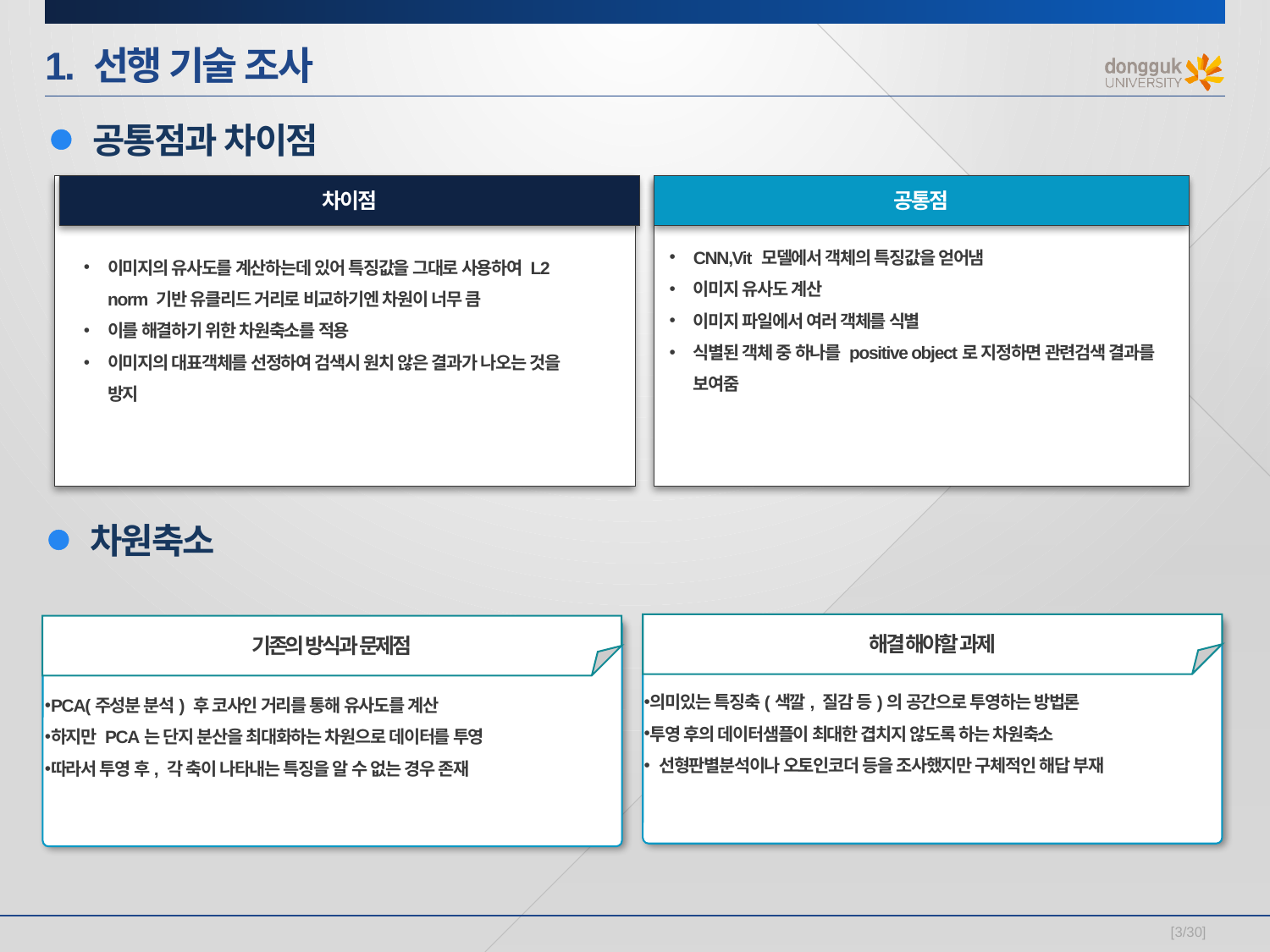

# 1. 선행 기술 조사
공통점과 차이점

공통점
차이점

CNN,Vit 모델에서 객체의 특징값을 얻어냄
이미지 유사도 계산
이미지 파일에서 여러 객체를 식별
식별된 객체 중 하나를 positive object로 지정하면 관련검색 결과를 보여줌

이미지의 유사도를 계산하는데 있어 특징값을 그대로 사용하여 L2 norm 기반 유클리드 거리로 비교하기엔 차원이 너무 큼
이를 해결하기 위한 차원축소를 적용
이미지의 대표객체를 선정하여 검색시 원치 않은 결과가 나오는 것을 방지

차원축소

해결 해야할 과제

의미있는 특징축(색깔, 질감 등)의 공간으로 투영하는 방법론
투영 후의 데이터샘플이 최대한 겹치지 않도록 하는 차원축소
 선형판별분석이나 오토인코더 등을 조사했지만 구체적인 해답 부재

기존의 방식과 문제점

PCA(주성분 분석) 후 코사인 거리를 통해 유사도를 계산
하지만 PCA는 단지 분산을 최대화하는 차원으로 데이터를 투영
따라서 투영 후, 각 축이 나타내는 특징을 알 수 없는 경우 존재

[3/30]